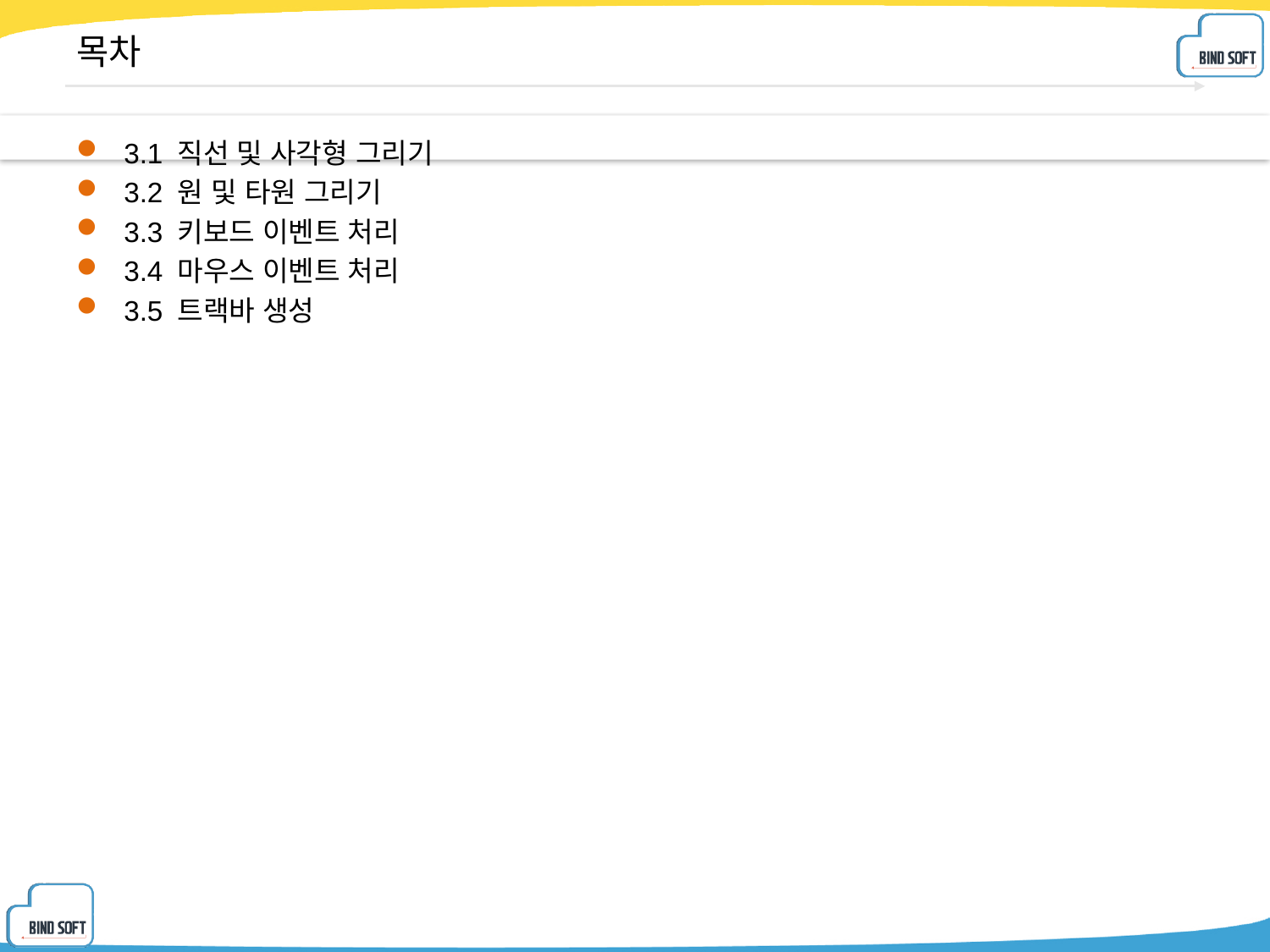

# 목차
3.1 직선 및 사각형 그리기
3.2 원 및 타원 그리기
3.3 키보드 이벤트 처리
3.4 마우스 이벤트 처리
3.5 트랙바 생성